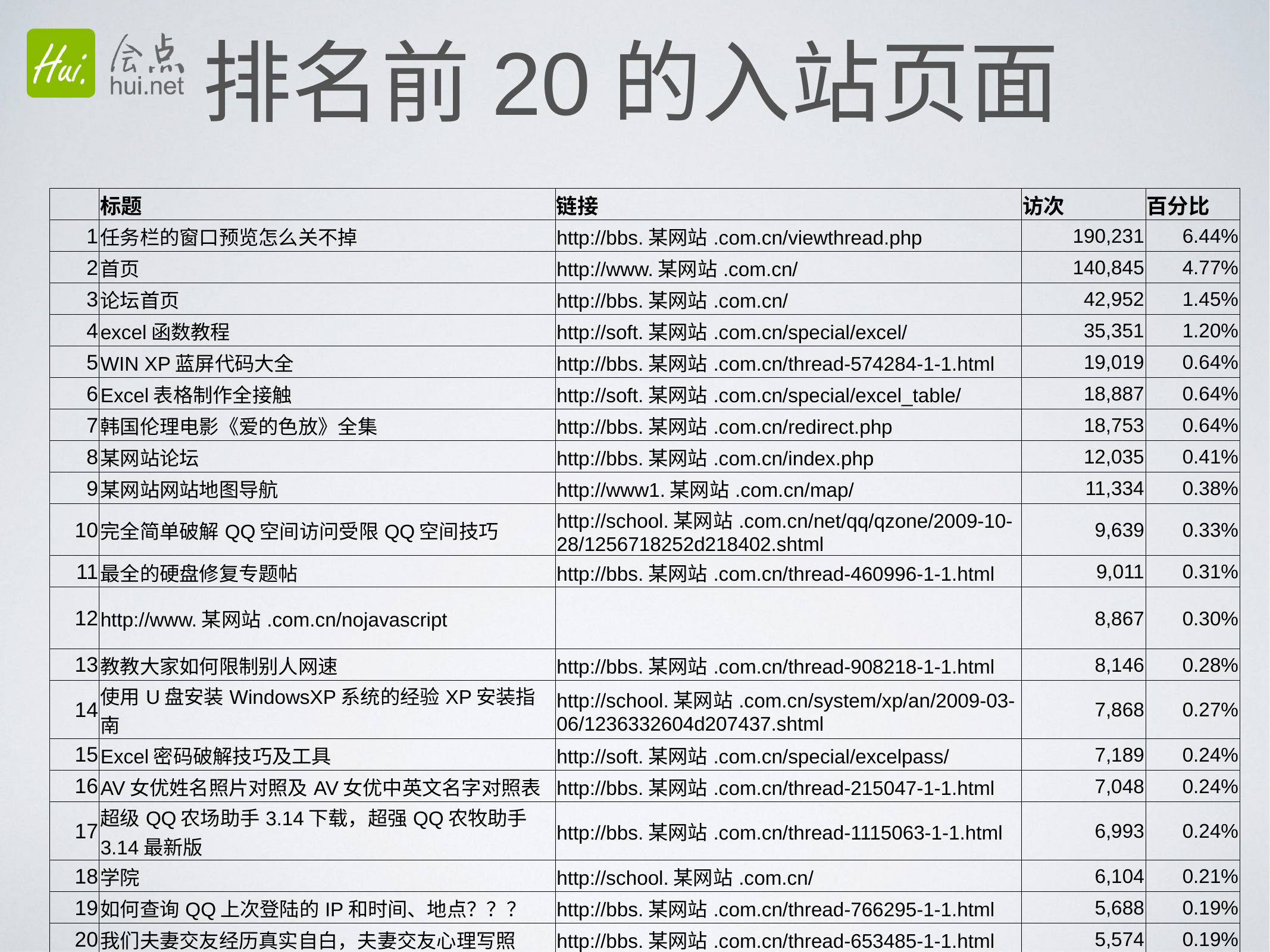

# 排名前20的入站页面
|  | 标题 | 链接 | 访次 | 百分比 |
| --- | --- | --- | --- | --- |
| 1 | 任务栏的窗口预览怎么关不掉 | http://bbs.某网站.com.cn/viewthread.php | 190,231 | 6.44% |
| 2 | 首页 | http://www.某网站.com.cn/ | 140,845 | 4.77% |
| 3 | 论坛首页 | http://bbs.某网站.com.cn/ | 42,952 | 1.45% |
| 4 | excel函数教程 | http://soft.某网站.com.cn/special/excel/ | 35,351 | 1.20% |
| 5 | WIN XP蓝屏代码大全 | http://bbs.某网站.com.cn/thread-574284-1-1.html | 19,019 | 0.64% |
| 6 | Excel表格制作全接触 | http://soft.某网站.com.cn/special/excel\_table/ | 18,887 | 0.64% |
| 7 | 韩国伦理电影《爱的色放》全集 | http://bbs.某网站.com.cn/redirect.php | 18,753 | 0.64% |
| 8 | 某网站论坛 | http://bbs.某网站.com.cn/index.php | 12,035 | 0.41% |
| 9 | 某网站网站地图导航 | http://www1.某网站.com.cn/map/ | 11,334 | 0.38% |
| 10 | 完全简单破解QQ空间访问受限QQ空间技巧 | http://school.某网站.com.cn/net/qq/qzone/2009-10-28/1256718252d218402.shtml | 9,639 | 0.33% |
| 11 | 最全的硬盘修复专题帖 | http://bbs.某网站.com.cn/thread-460996-1-1.html | 9,011 | 0.31% |
| 12 | http://www.某网站.com.cn/nojavascript |  | 8,867 | 0.30% |
| 13 | 教教大家如何限制别人网速 | http://bbs.某网站.com.cn/thread-908218-1-1.html | 8,146 | 0.28% |
| 14 | 使用U盘安装WindowsXP系统的经验XP安装指南 | http://school.某网站.com.cn/system/xp/an/2009-03-06/1236332604d207437.shtml | 7,868 | 0.27% |
| 15 | Excel密码破解技巧及工具 | http://soft.某网站.com.cn/special/excelpass/ | 7,189 | 0.24% |
| 16 | AV女优姓名照片对照及AV女优中英文名字对照表 | http://bbs.某网站.com.cn/thread-215047-1-1.html | 7,048 | 0.24% |
| 17 | 超级QQ农场助手3.14下载，超强QQ农牧助手3.14最新版 | http://bbs.某网站.com.cn/thread-1115063-1-1.html | 6,993 | 0.24% |
| 18 | 学院 | http://school.某网站.com.cn/ | 6,104 | 0.21% |
| 19 | 如何查询QQ上次登陆的IP和时间、地点？？？ | http://bbs.某网站.com.cn/thread-766295-1-1.html | 5,688 | 0.19% |
| 20 | 我们夫妻交友经历真实自白，夫妻交友心理写照 | http://bbs.某网站.com.cn/thread-653485-1-1.html | 5,574 | 0.19% |